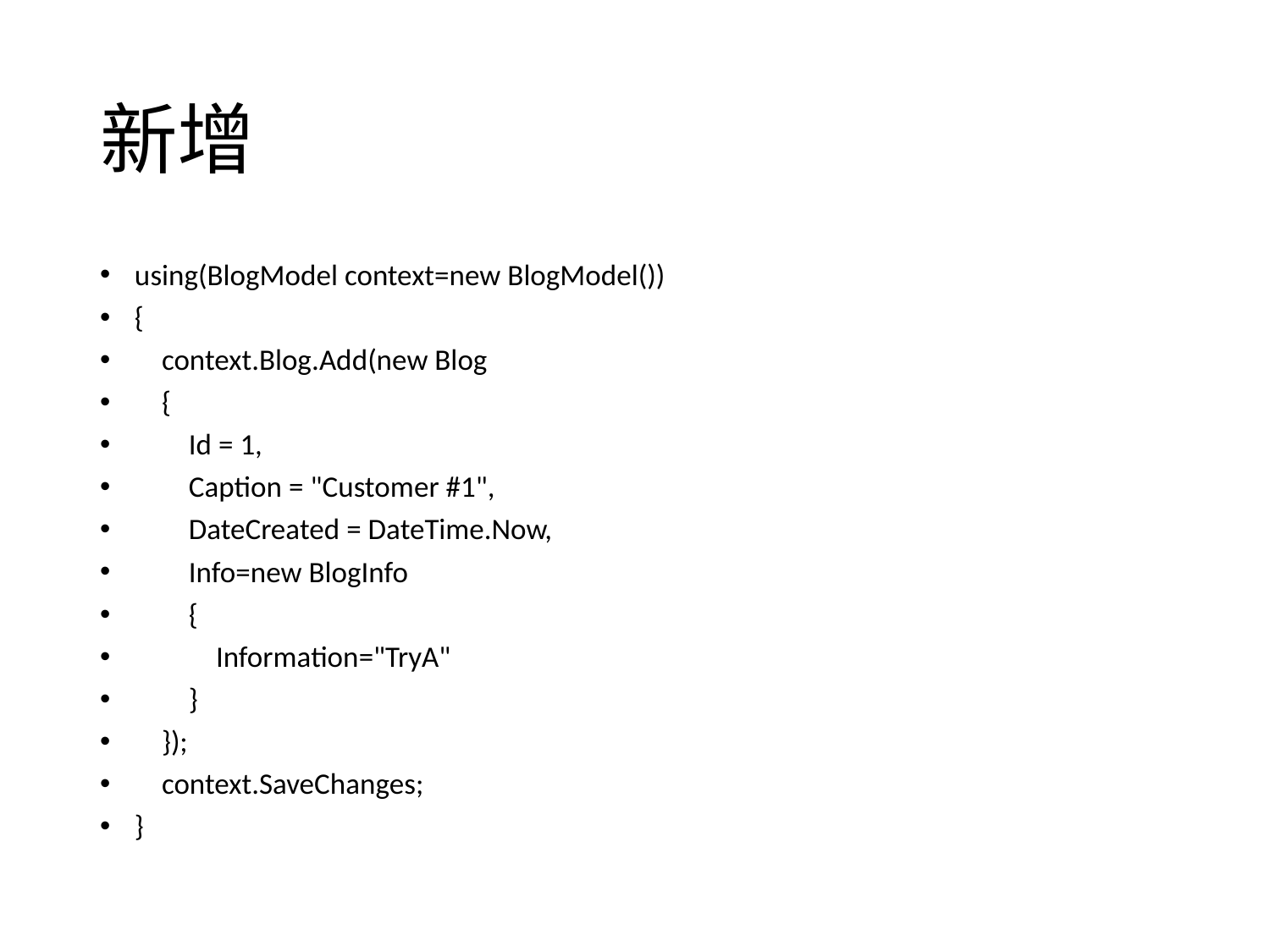

# 新增
using(BlogModel context=new BlogModel())
{
    context.Blog.Add(new Blog
    {
        Id = 1,
        Caption = "Customer #1",
        DateCreated = DateTime.Now,
        Info=new BlogInfo
        {
            Information="TryA"
        }
    });
    context.SaveChanges;
}